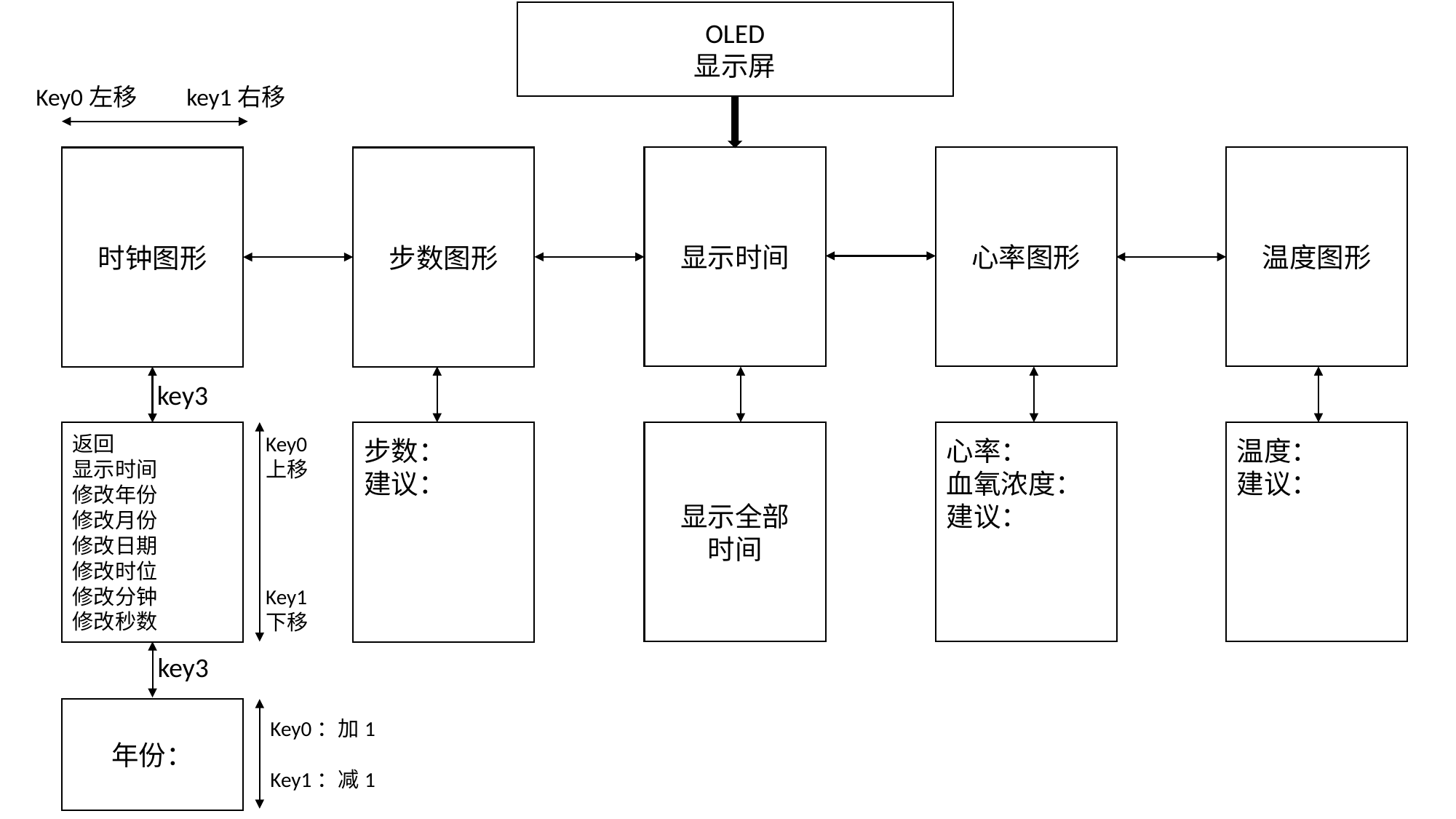

OLED
显示屏
Key0左移        key1右移

显示时间
心率图形
温度图形
时钟图形
步数图形
key3
显示全部
时间
心率：
血氧浓度：
建议：

温度：
建议：

返回
显示时间
修改年份
修改月份
修改日期
修改时位
修改分钟
修改秒数
步数：
建议：

Key0上移

Key1
下移
key3
年份：
Key0：加1

Key1：减1